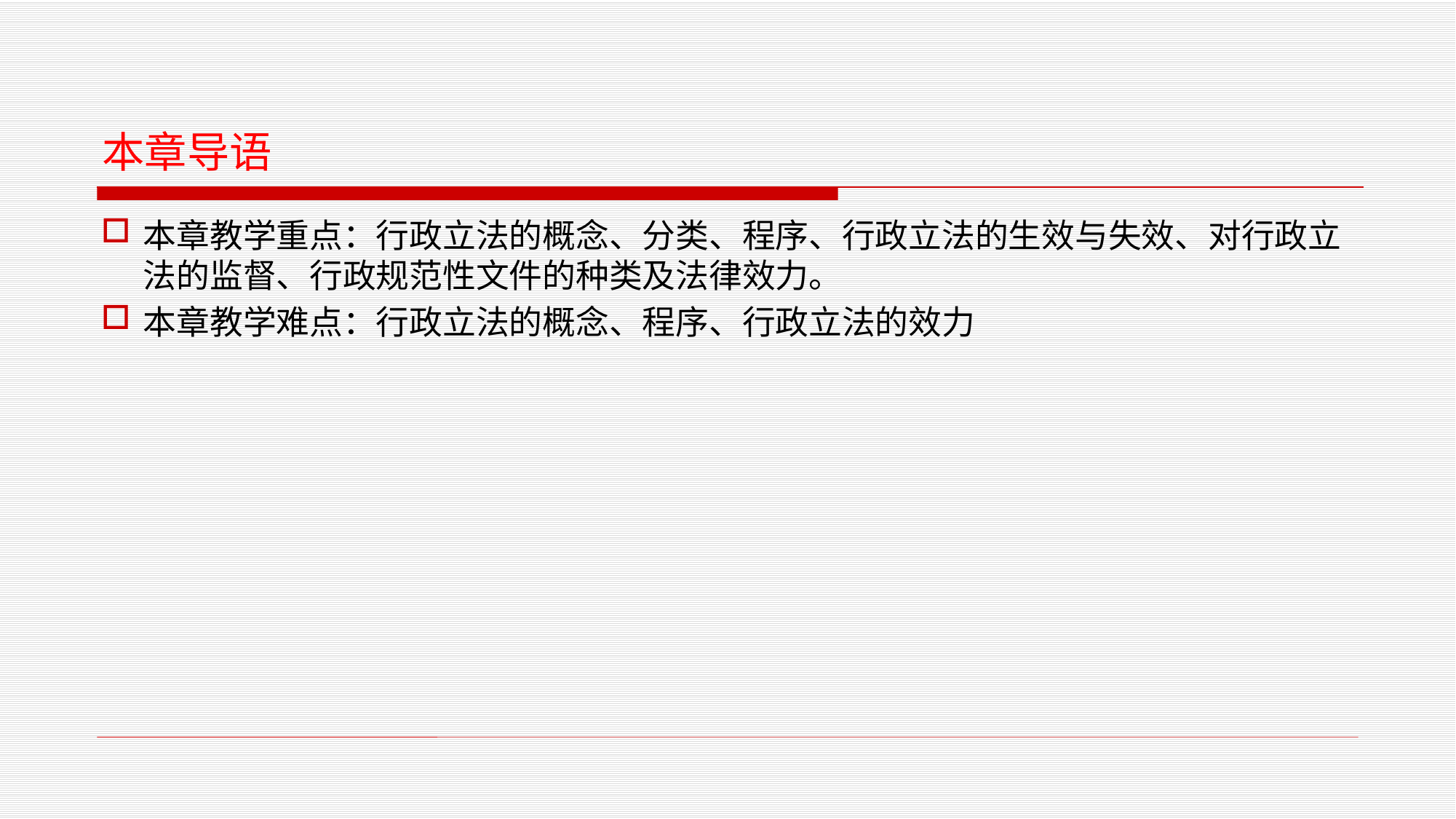

# 本章导语
本章教学重点：行政立法的概念、分类、程序、行政立法的生效与失效、对行政立法的监督、行政规范性文件的种类及法律效力。
本章教学难点：行政立法的概念、程序、行政立法的效力